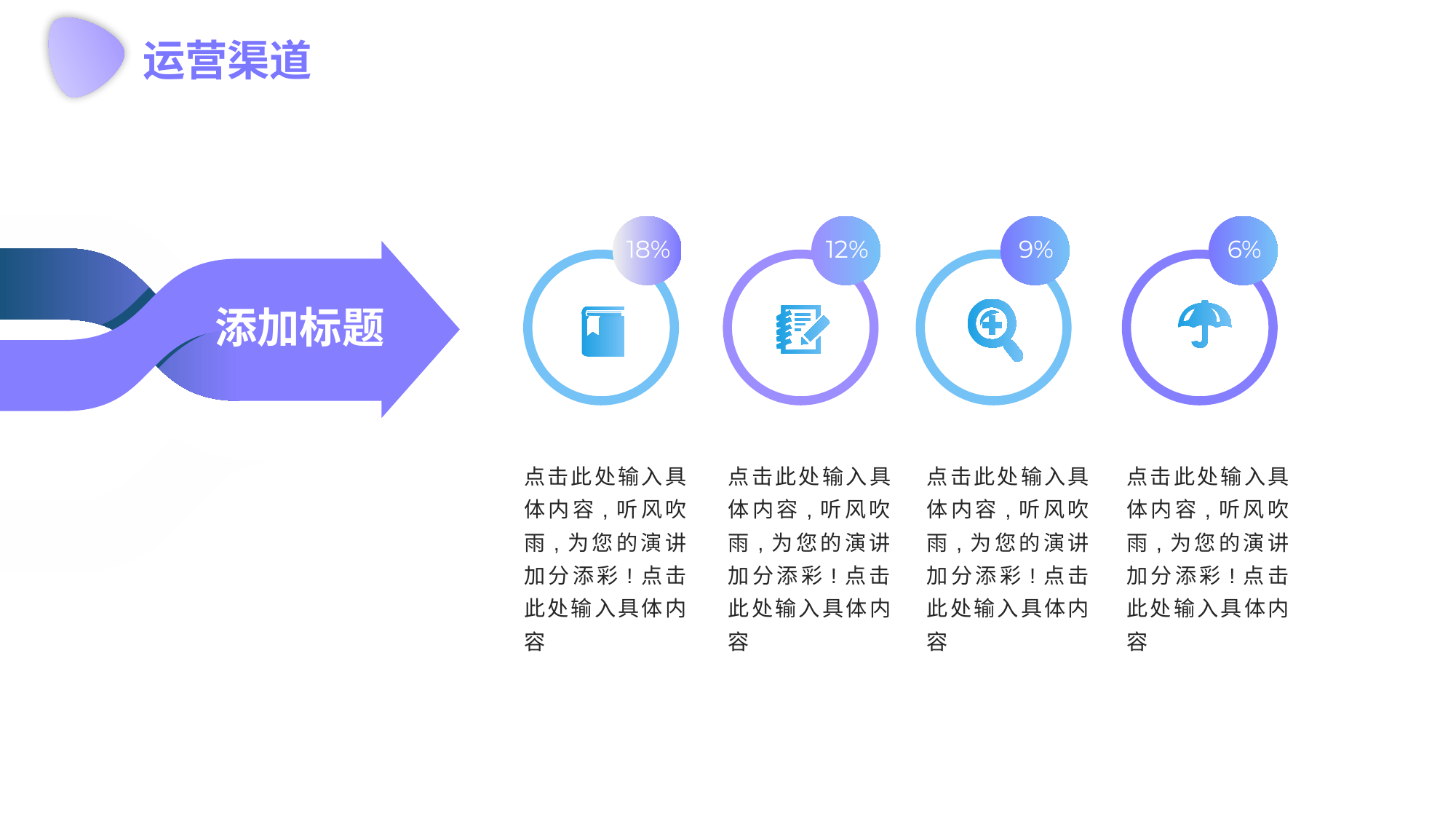

运营渠道

18%
12%
9%
6%

添加标题

点击此处输入具体内容,听风吹雨,为您的演讲加分添彩!点击此处输入具体内容
点击此处输入具体内容,听风吹雨,为您的演讲加分添彩!点击此处输入具体内容
点击此处输入具体内容,听风吹雨,为您的演讲加分添彩!点击此处输入具体内容
点击此处输入具体内容,听风吹雨,为您的演讲加分添彩!点击此处输入具体内容